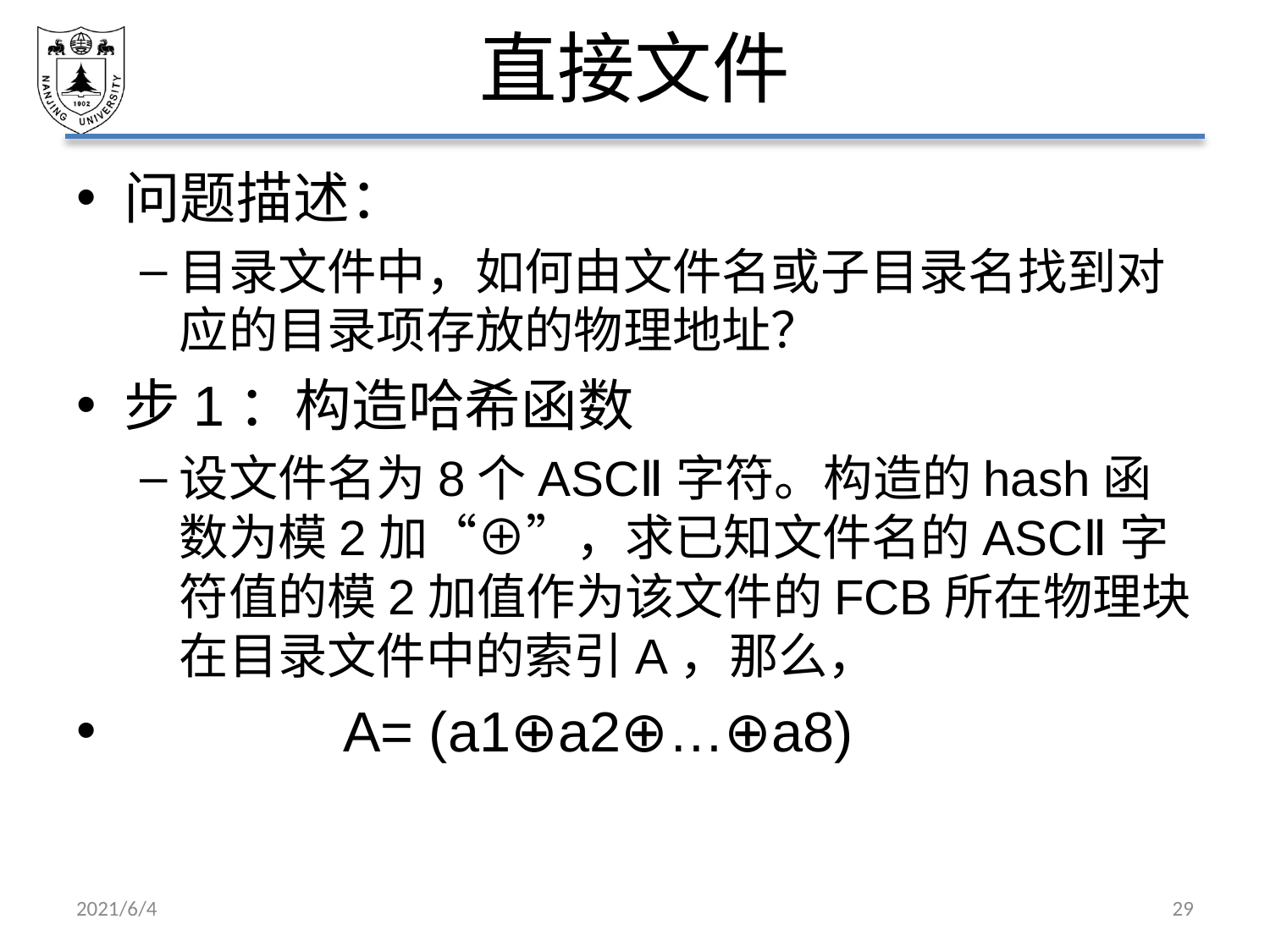

# 直接文件
问题描述：
目录文件中，如何由文件名或子目录名找到对应的目录项存放的物理地址？
步1：构造哈希函数
设文件名为8个ASCⅡ字符。构造的hash函数为模2加“⊕”，求已知文件名的ASCⅡ字符值的模2加值作为该文件的FCB所在物理块在目录文件中的索引A，那么，
              A= (a1⊕a2⊕…⊕a8)

2021/6/4
29